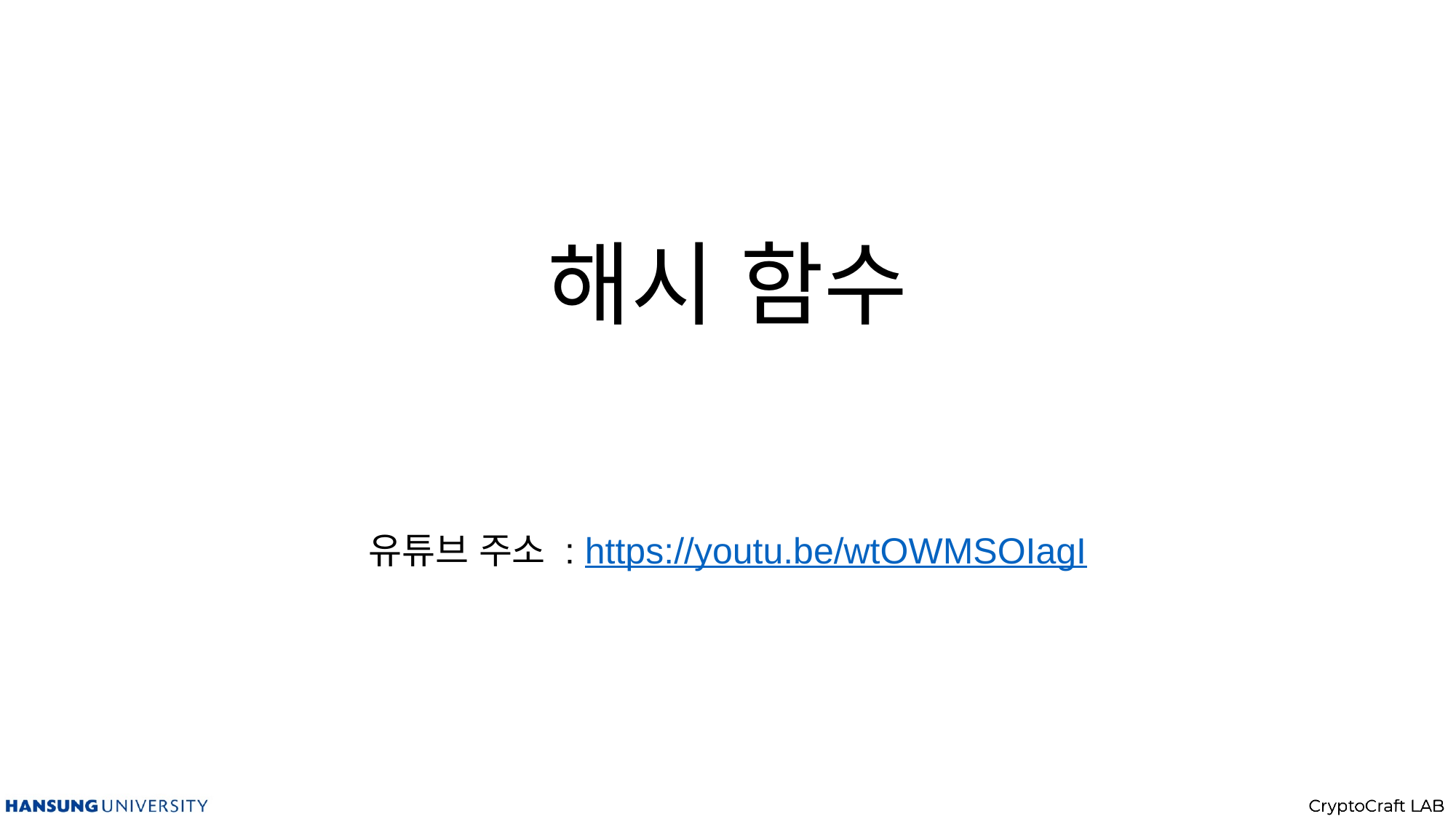

# 해시 함수
유튜브 주소 : https://youtu.be/wtOWMSOIagI